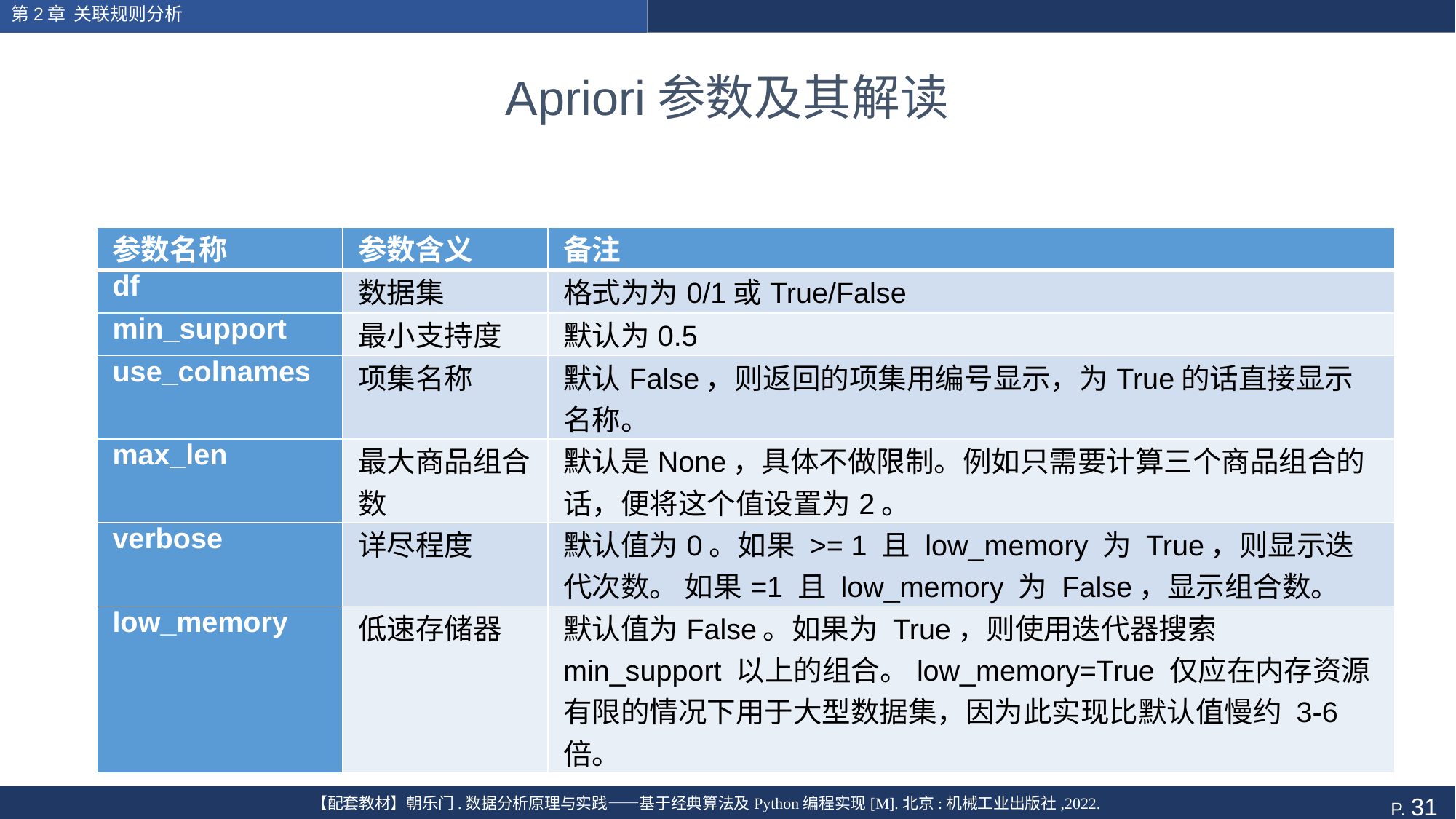

第2章  关联规则分析

# Apriori参数及其解读
| 参数名称 | 参数含义 | 备注 |
| --- | --- | --- |
| df | 数据集 | 格式为为0/1或True/False |
| min\_support | 最小支持度 | 默认为0.5 |
| use\_colnames | 项集名称 | 默认False，则返回的项集用编号显示，为True的话直接显示名称。 |
| max\_len | 最大商品组合数 | 默认是None，具体不做限制。例如只需要计算三个商品组合的话，便将这个值设置为2。 |
| verbose | 详尽程度 | 默认值为0。如果 >= 1 且 low\_memory 为 True，则显示迭代次数。 如果=1 且 low\_memory 为 False，显示组合数。 |
| low\_memory | 低速存储器 | 默认值为False。如果为 True，则使用迭代器搜索 min\_support 以上的组合。low\_memory=True 仅应在内存资源有限的情况下用于大型数据集，因为此实现比默认值慢约 3-6 倍。 |